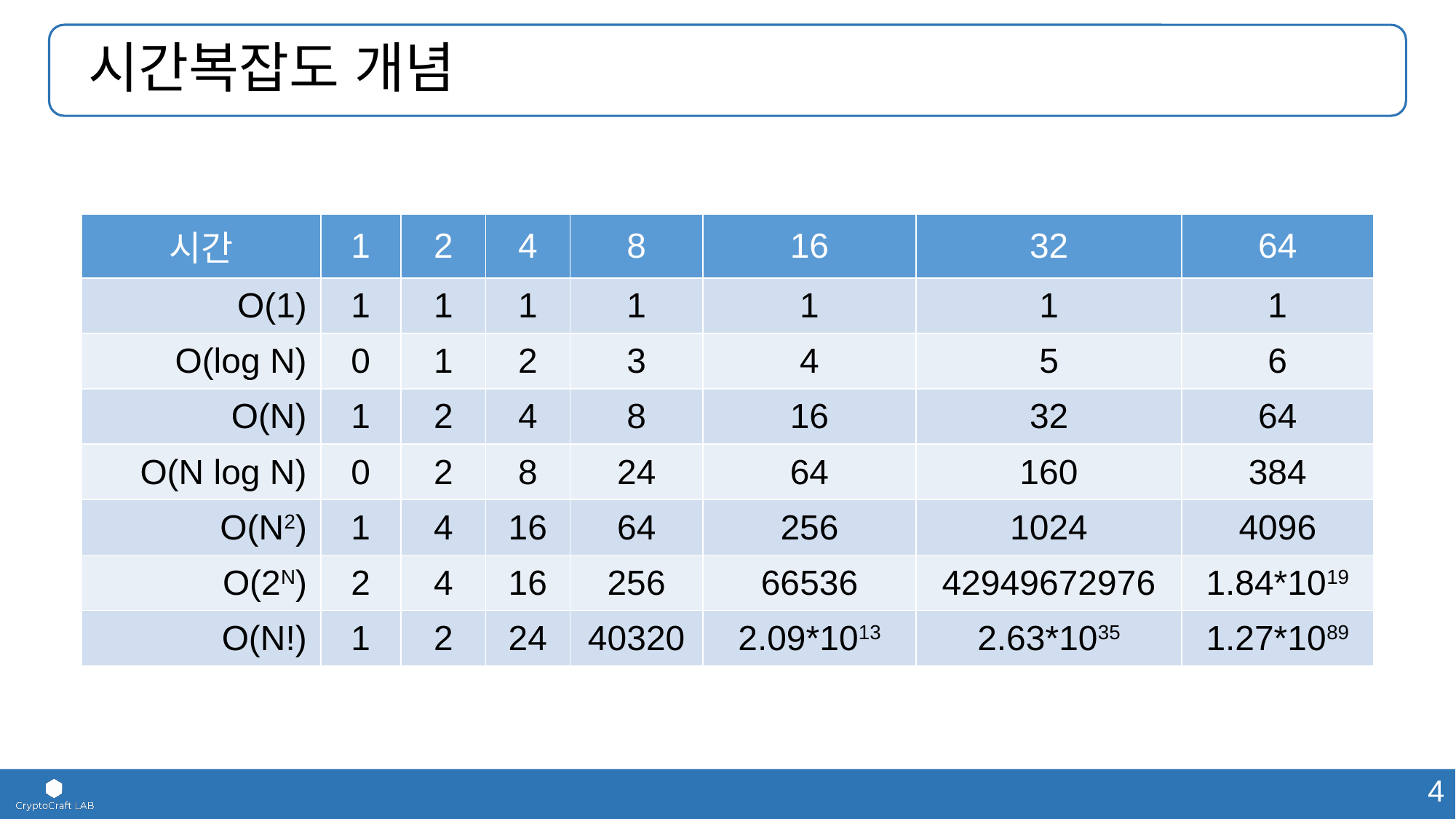

# 시간복잡도 개념
| 시간 | 1 | 2 | 4 | 8 | 16 | 32 | 64 |
| --- | --- | --- | --- | --- | --- | --- | --- |
| O(1) | 1 | 1 | 1 | 1 | 1 | 1 | 1 |
| O(log N) | 0 | 1 | 2 | 3 | 4 | 5 | 6 |
| O(N) | 1 | 2 | 4 | 8 | 16 | 32 | 64 |
| O(N log N) | 0 | 2 | 8 | 24 | 64 | 160 | 384 |
| O(N2) | 1 | 4 | 16 | 64 | 256 | 1024 | 4096 |
| O(2N) | 2 | 4 | 16 | 256 | 66536 | 42949672976 | 1.84\*1019 |
| O(N!) | 1 | 2 | 24 | 40320 | 2.09\*1013 | 2.63\*1035 | 1.27\*1089 |